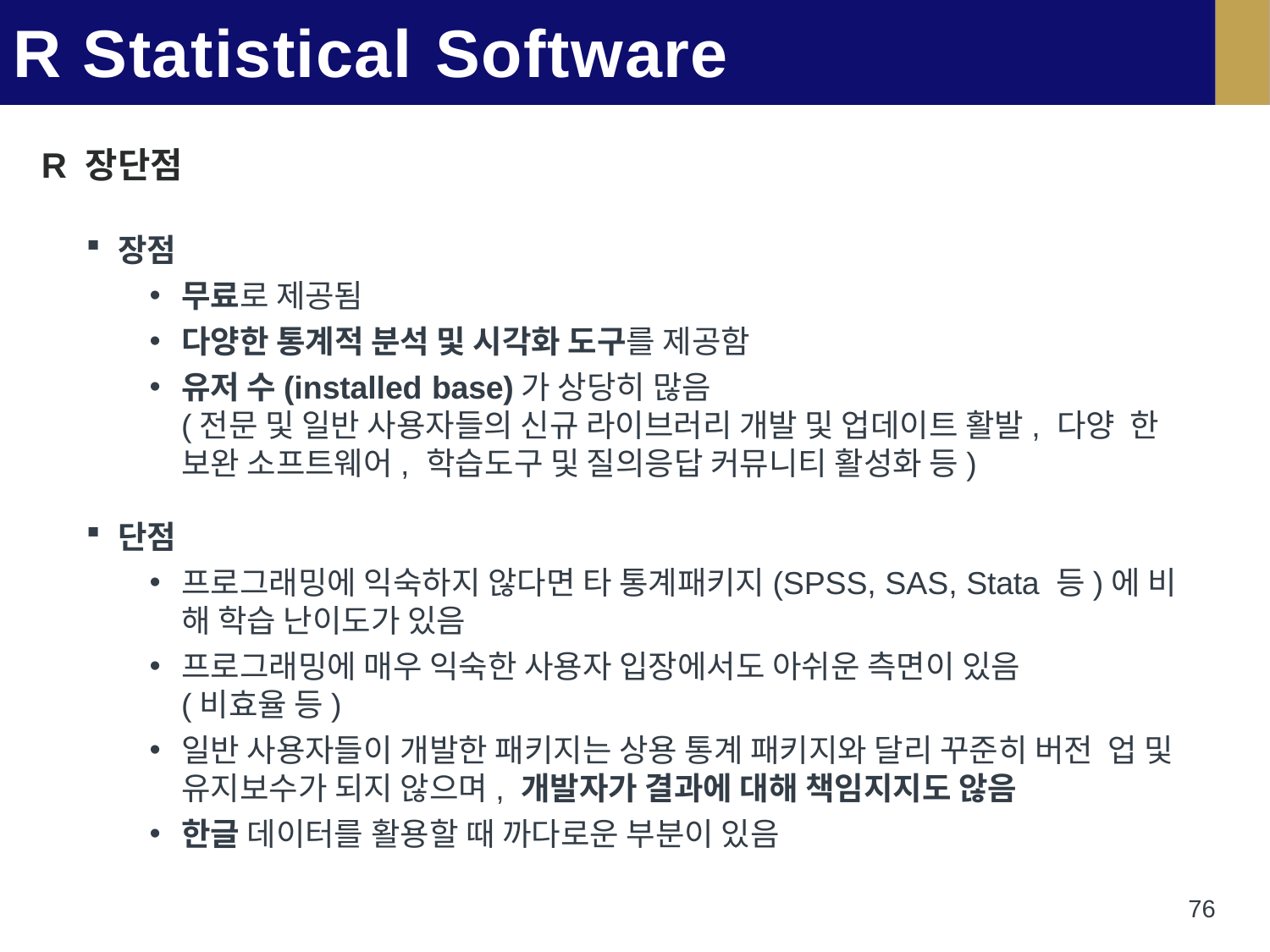

# R Statistical Software
R 장단점

장점
무료로 제공됨
다양한 통계적 분석 및 시각화 도구를 제공함
유저 수(installed base)가 상당히 많음
(전문 및 일반 사용자들의 신규 라이브러리 개발 및 업데이트 활발, 다양  한 보완 소프트웨어, 학습도구 및 질의응답 커뮤니티 활성화 등)

단점
프로그래밍에 익숙하지 않다면 타 통계패키지(SPSS, SAS, Stata 등)에 비  해 학습 난이도가 있음
프로그래밍에 매우 익숙한 사용자 입장에서도 아쉬운 측면이 있음
(비효율 등)
일반 사용자들이 개발한 패키지는 상용 통계 패키지와 달리 꾸준히 버전  업 및 유지보수가 되지 않으며, 개발자가 결과에 대해 책임지지도 않음
한글 데이터를 활용할 때 까다로운 부분이 있음
76